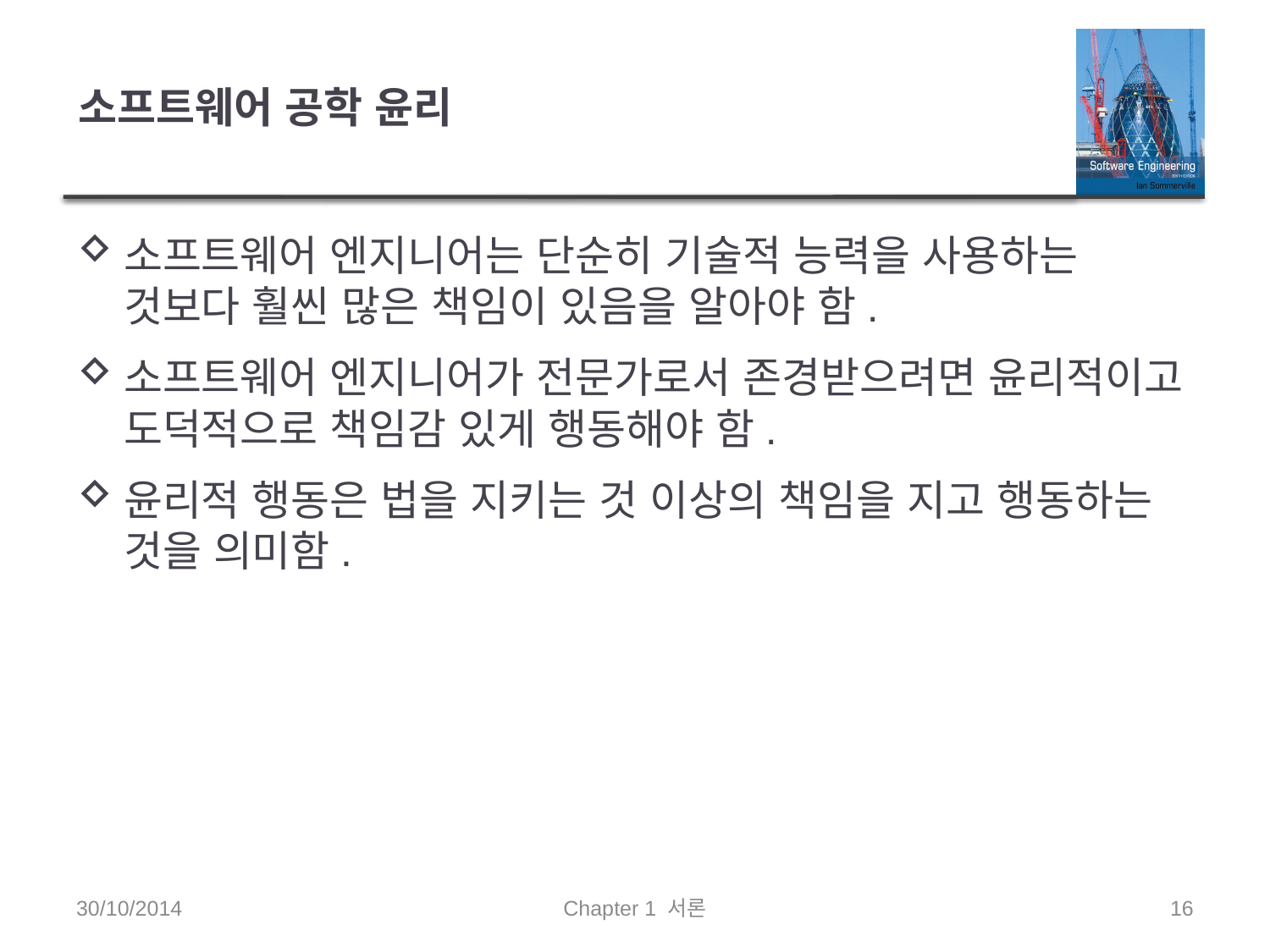

# 소프트웨어 공학 윤리
소프트웨어 엔지니어는 단순히 기술적 능력을 사용하는 것보다 훨씬 많은 책임이 있음을 알아야 함.
소프트웨어 엔지니어가 전문가로서 존경받으려면 윤리적이고 도덕적으로 책임감 있게 행동해야 함.
윤리적 행동은 법을 지키는 것 이상의 책임을 지고 행동하는 것을 의미함.
30/10/2014
Chapter 1 서론
16